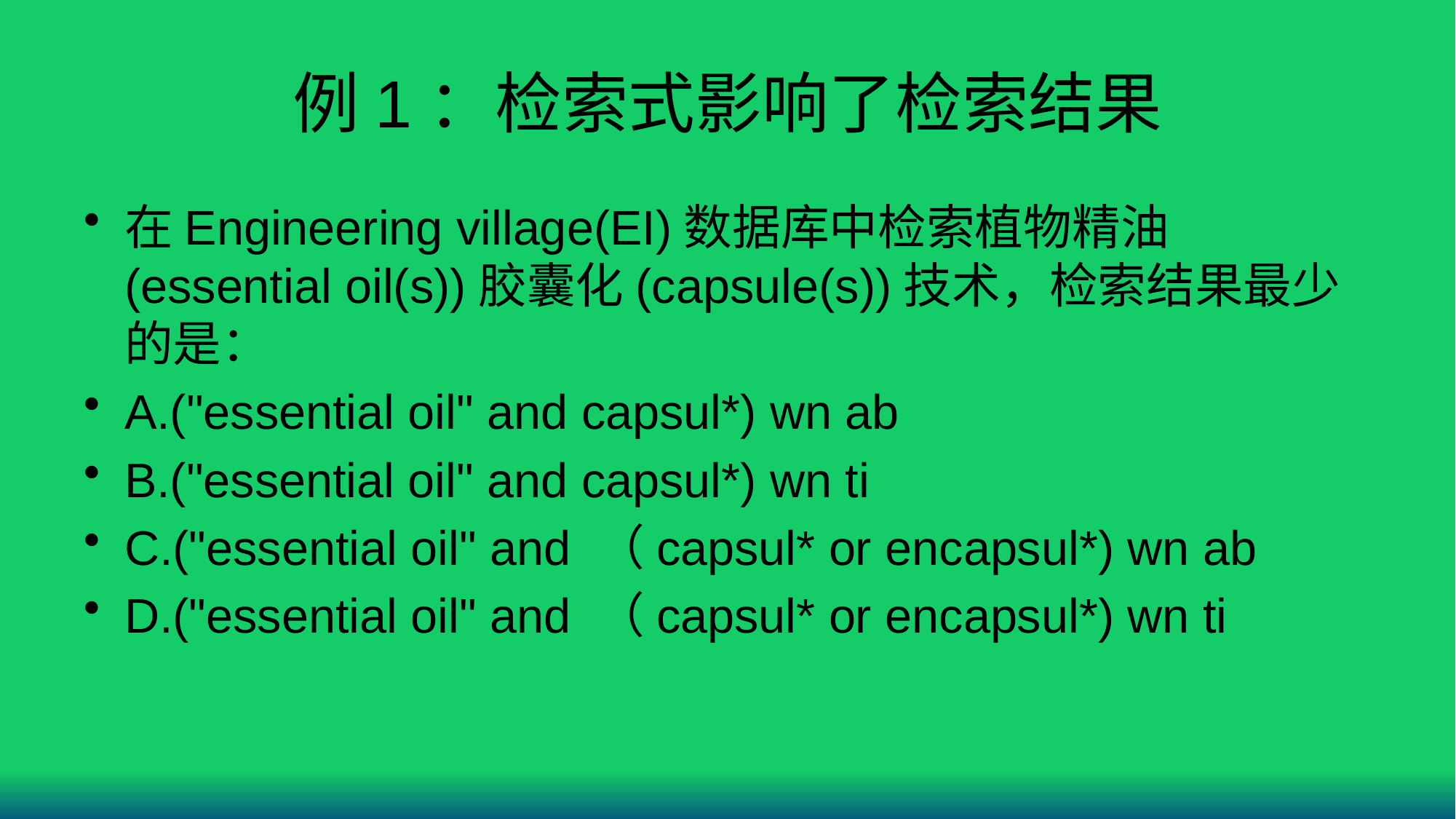

# 例1：检索式影响了检索结果
在Engineering village(EI)数据库中检索植物精油(essential oil(s))胶囊化(capsule(s))技术，检索结果最少的是：
A.("essential oil" and capsul*) wn ab
B.("essential oil" and capsul*) wn ti
C.("essential oil" and （capsul* or encapsul*) wn ab
D.("essential oil" and （capsul* or encapsul*) wn ti